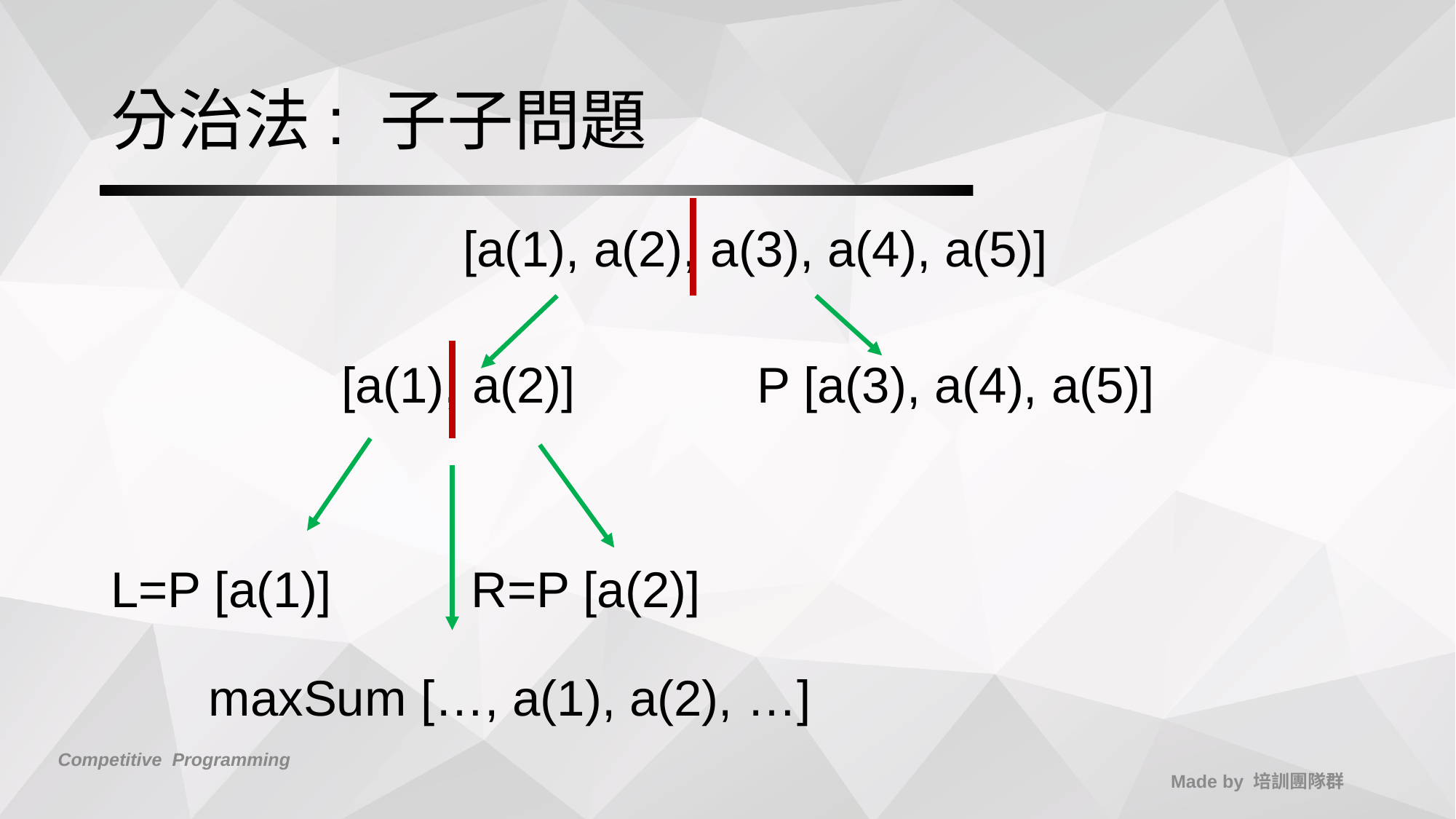

# 分治法: 子子問題
    [a(1), a(2), a(3), a(4), a(5)]

   [a(1), a(2)]             P [a(3), a(4), a(5)]

L=P [a(1)]          R=P [a(2)]
       maxSum […, a(1), a(2), …]